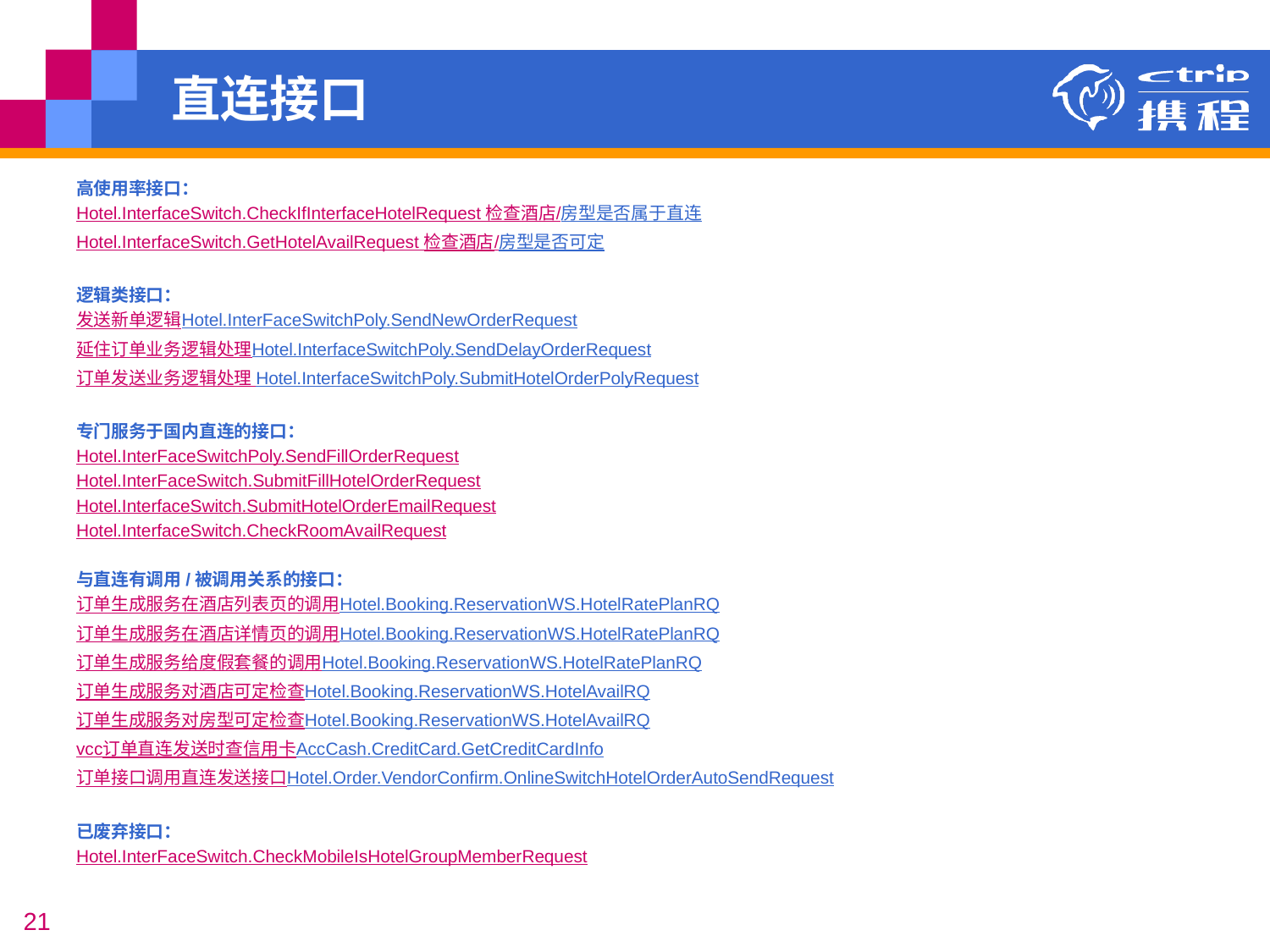

# 直连接口
高使用率接口：
Hotel.InterfaceSwitch.CheckIfInterfaceHotelRequest 检查酒店/房型是否属于直连
Hotel.InterfaceSwitch.GetHotelAvailRequest 检查酒店/房型是否可定

逻辑类接口：
发送新单逻辑Hotel.InterFaceSwitchPoly.SendNewOrderRequest
延住订单业务逻辑处理Hotel.InterfaceSwitchPoly.SendDelayOrderRequest
订单发送业务逻辑处理 Hotel.InterfaceSwitchPoly.SubmitHotelOrderPolyRequest

专门服务于国内直连的接口：
Hotel.InterFaceSwitchPoly.SendFillOrderRequest
Hotel.InterFaceSwitch.SubmitFillHotelOrderRequest
Hotel.InterfaceSwitch.SubmitHotelOrderEmailRequest
Hotel.InterfaceSwitch.CheckRoomAvailRequest

与直连有调用/被调用关系的接口：
订单生成服务在酒店列表页的调用Hotel.Booking.ReservationWS.HotelRatePlanRQ
订单生成服务在酒店详情页的调用Hotel.Booking.ReservationWS.HotelRatePlanRQ
订单生成服务给度假套餐的调用Hotel.Booking.ReservationWS.HotelRatePlanRQ
订单生成服务对酒店可定检查Hotel.Booking.ReservationWS.HotelAvailRQ
订单生成服务对房型可定检查Hotel.Booking.ReservationWS.HotelAvailRQ
vcc订单直连发送时查信用卡AccCash.CreditCard.GetCreditCardInfo
订单接口调用直连发送接口Hotel.Order.VendorConfirm.OnlineSwitchHotelOrderAutoSendRequest

已废弃接口：
Hotel.InterFaceSwitch.CheckMobileIsHotelGroupMemberRequest
21